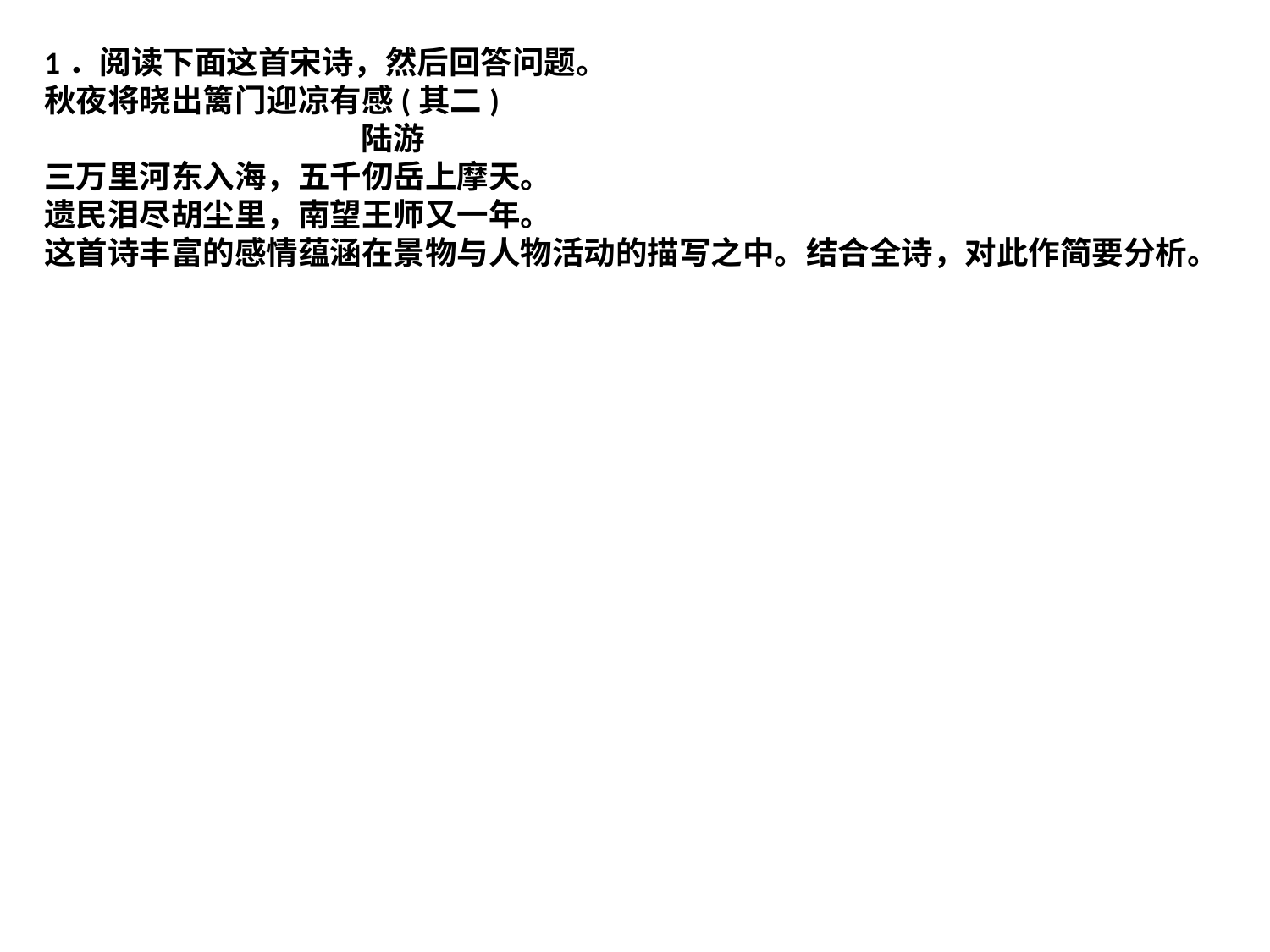

1．阅读下面这首宋诗，然后回答问题。
秋夜将晓出篱门迎凉有感(其二)
                                           陆游
三万里河东入海，五千仞岳上摩天。
遗民泪尽胡尘里，南望王师又一年。
这首诗丰富的感情蕴涵在景物与人物活动的描写之中。结合全诗，对此作简要分析。